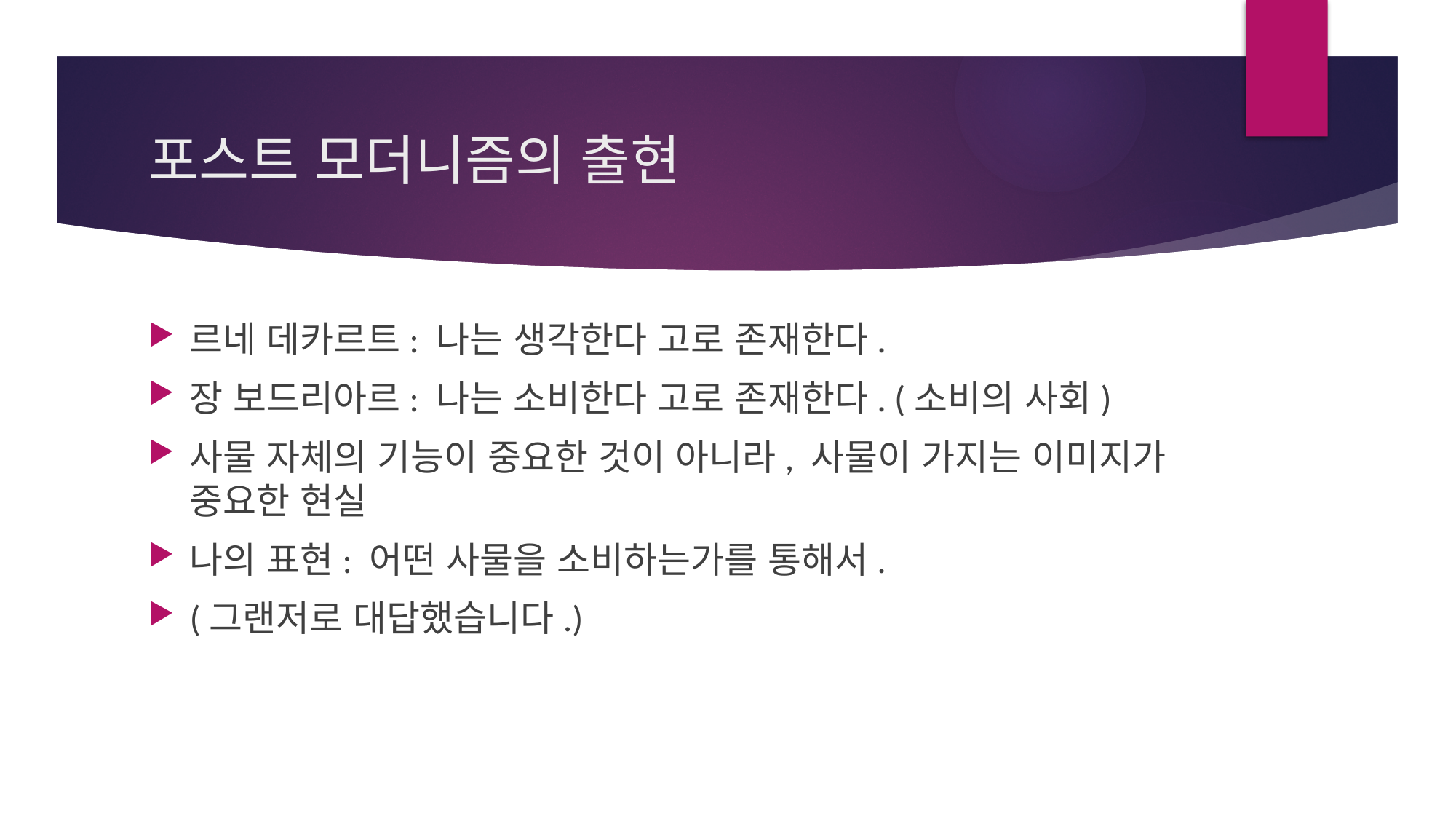

# 포스트 모더니즘의 출현
르네 데카르트: 나는 생각한다 고로 존재한다.
장 보드리아르: 나는 소비한다 고로 존재한다. (소비의 사회)
사물 자체의 기능이 중요한 것이 아니라, 사물이 가지는 이미지가 중요한 현실
나의 표현: 어떤 사물을 소비하는가를 통해서.
(그랜저로 대답했습니다.)